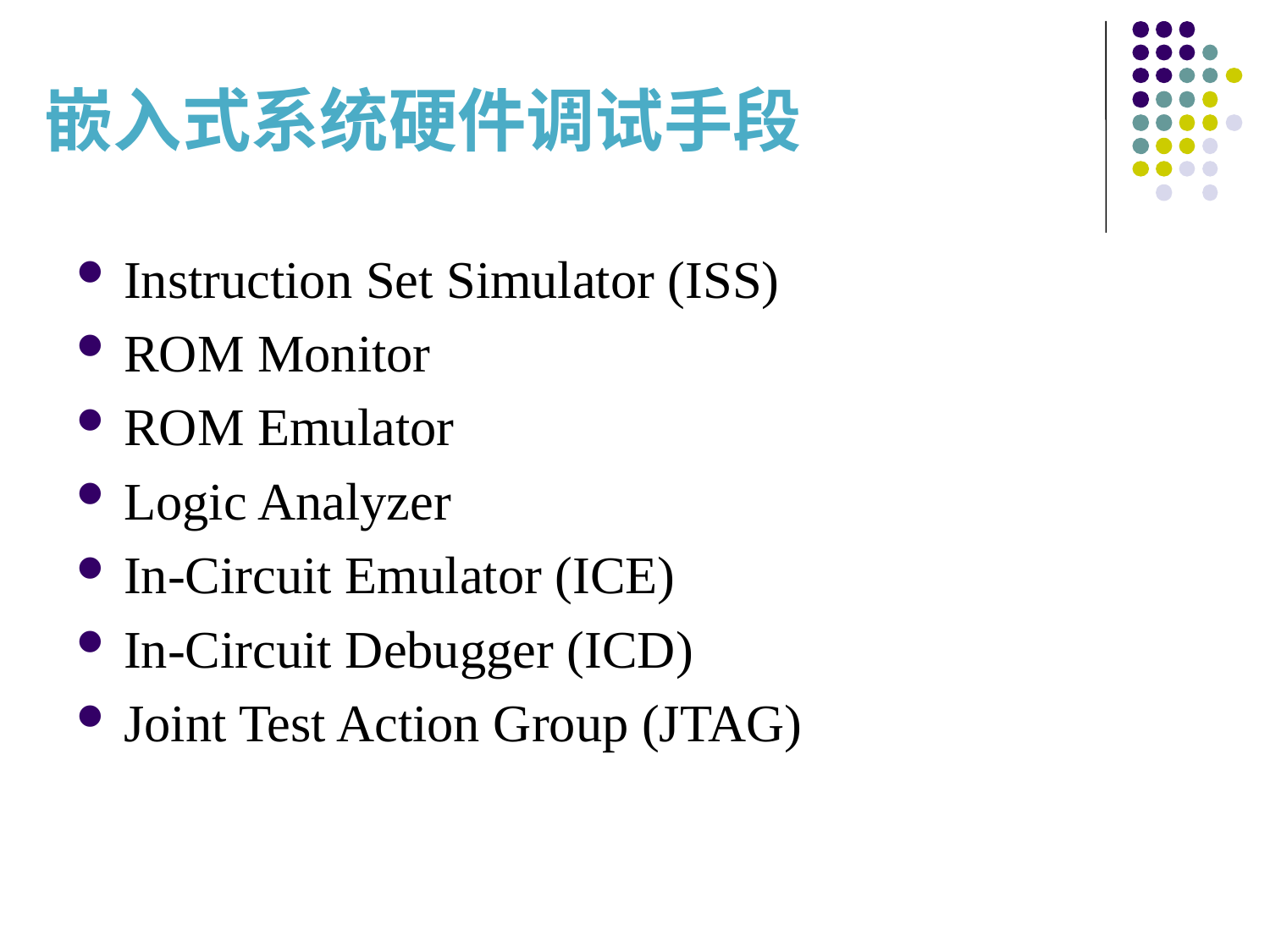

# 嵌入式系统硬件调试手段
Instruction Set Simulator (ISS)
ROM Monitor
ROM Emulator
Logic Analyzer
In-Circuit Emulator (ICE)
In-Circuit Debugger (ICD)
Joint Test Action Group (JTAG)